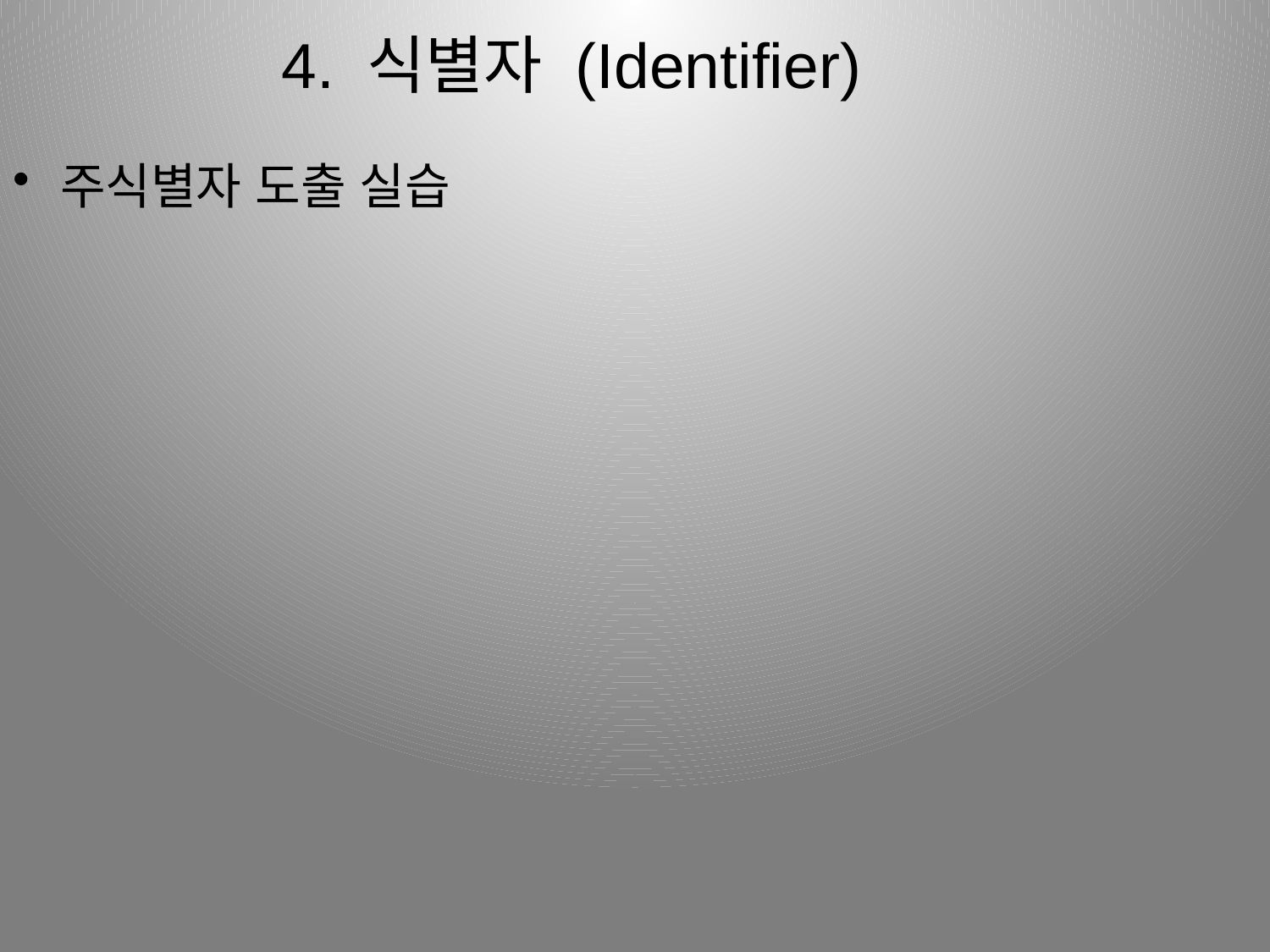

# 4. 식별자 (Identifier)
주식별자 도출 실습